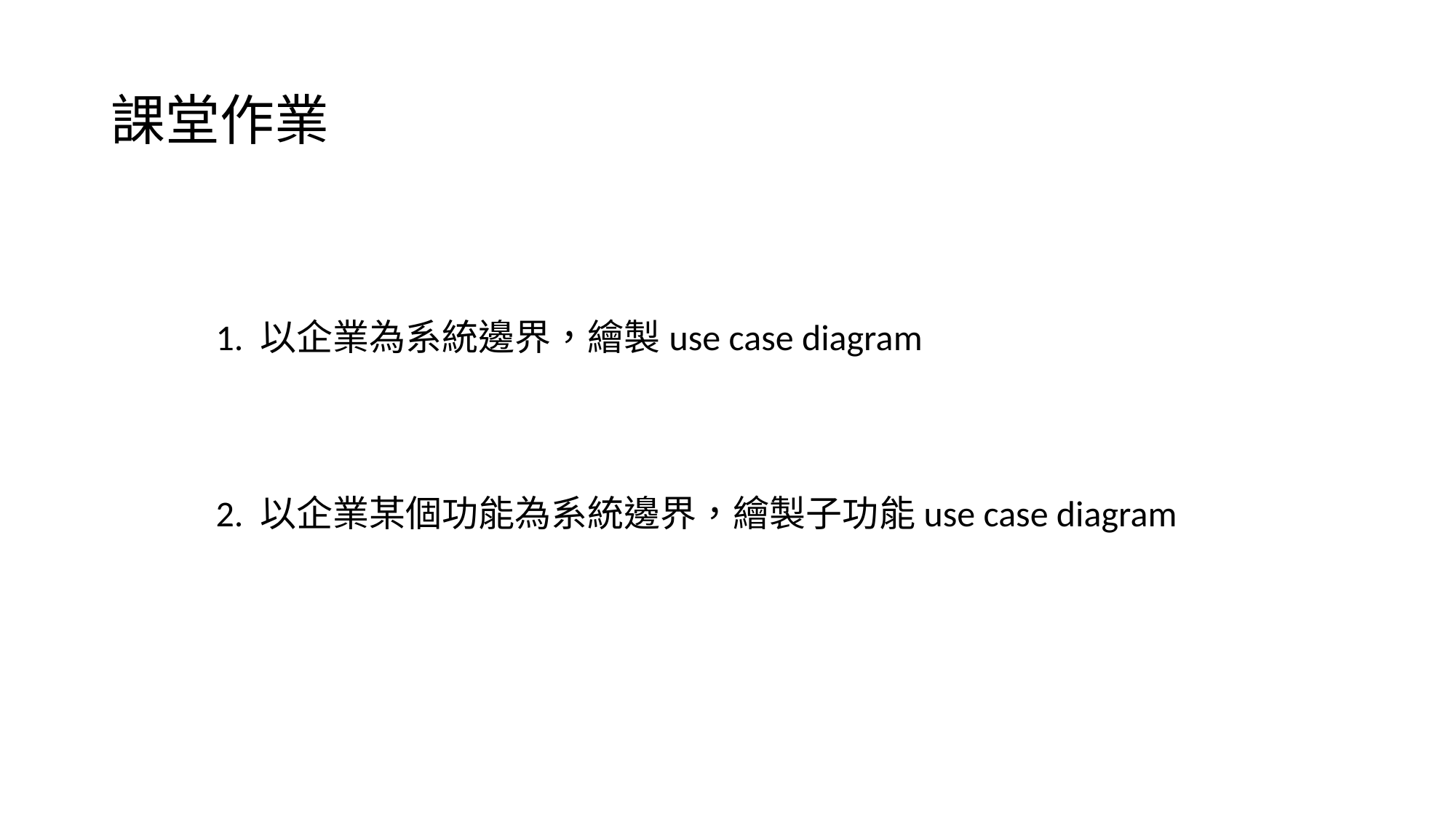

# 課堂作業
1. 以企業為系統邊界，繪製use case diagram
2. 以企業某個功能為系統邊界，繪製子功能use case diagram